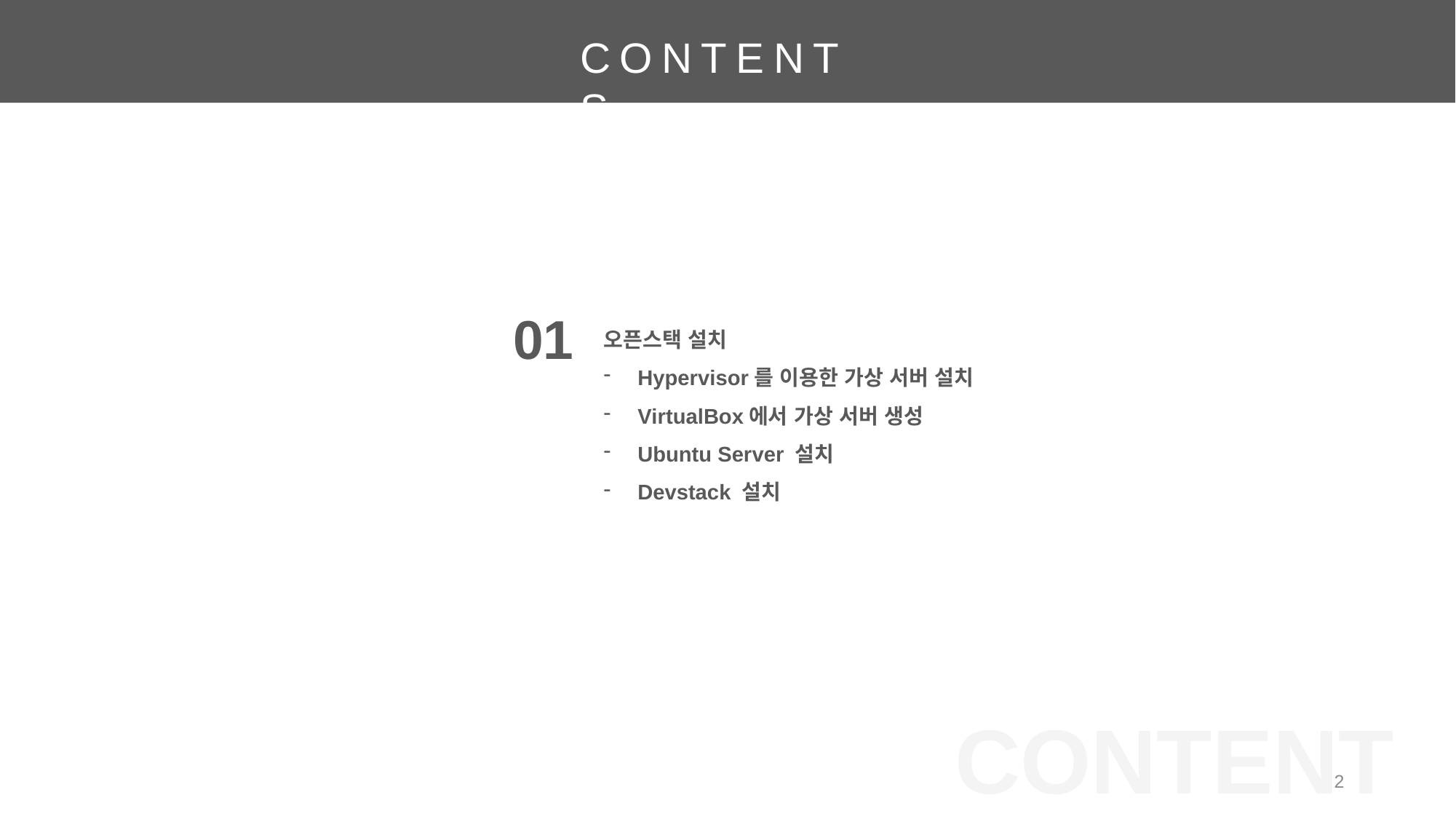

CONTENTS
01
오픈스택 설치
Hypervisor를 이용한 가상 서버 설치
VirtualBox에서 가상 서버 생성
Ubuntu Server 설치
Devstack 설치

CONTENTS
2